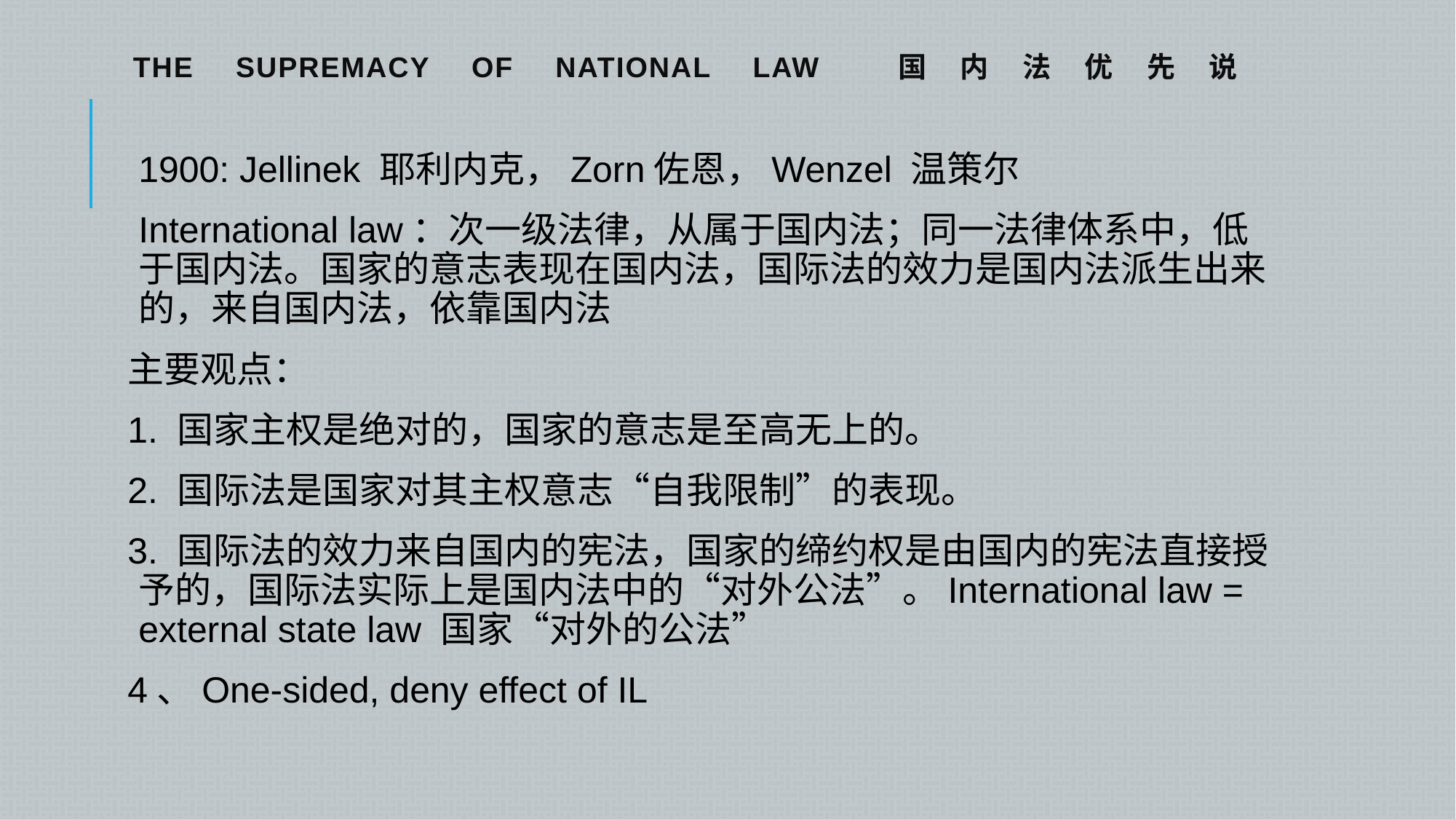

# The supremacy of national law 国内法优先说
1900: Jellinek 耶利内克，Zorn佐恩，Wenzel 温策尔
International law：次一级法律，从属于国内法；同一法律体系中，低于国内法。国家的意志表现在国内法，国际法的效力是国内法派生出来的，来自国内法，依靠国内法
主要观点：
1. 国家主权是绝对的，国家的意志是至高无上的。
2. 国际法是国家对其主权意志“自我限制”的表现。
3. 国际法的效力来自国内的宪法，国家的缔约权是由国内的宪法直接授予的，国际法实际上是国内法中的“对外公法”。International law = external state law 国家“对外的公法”
4、One-sided, deny effect of IL